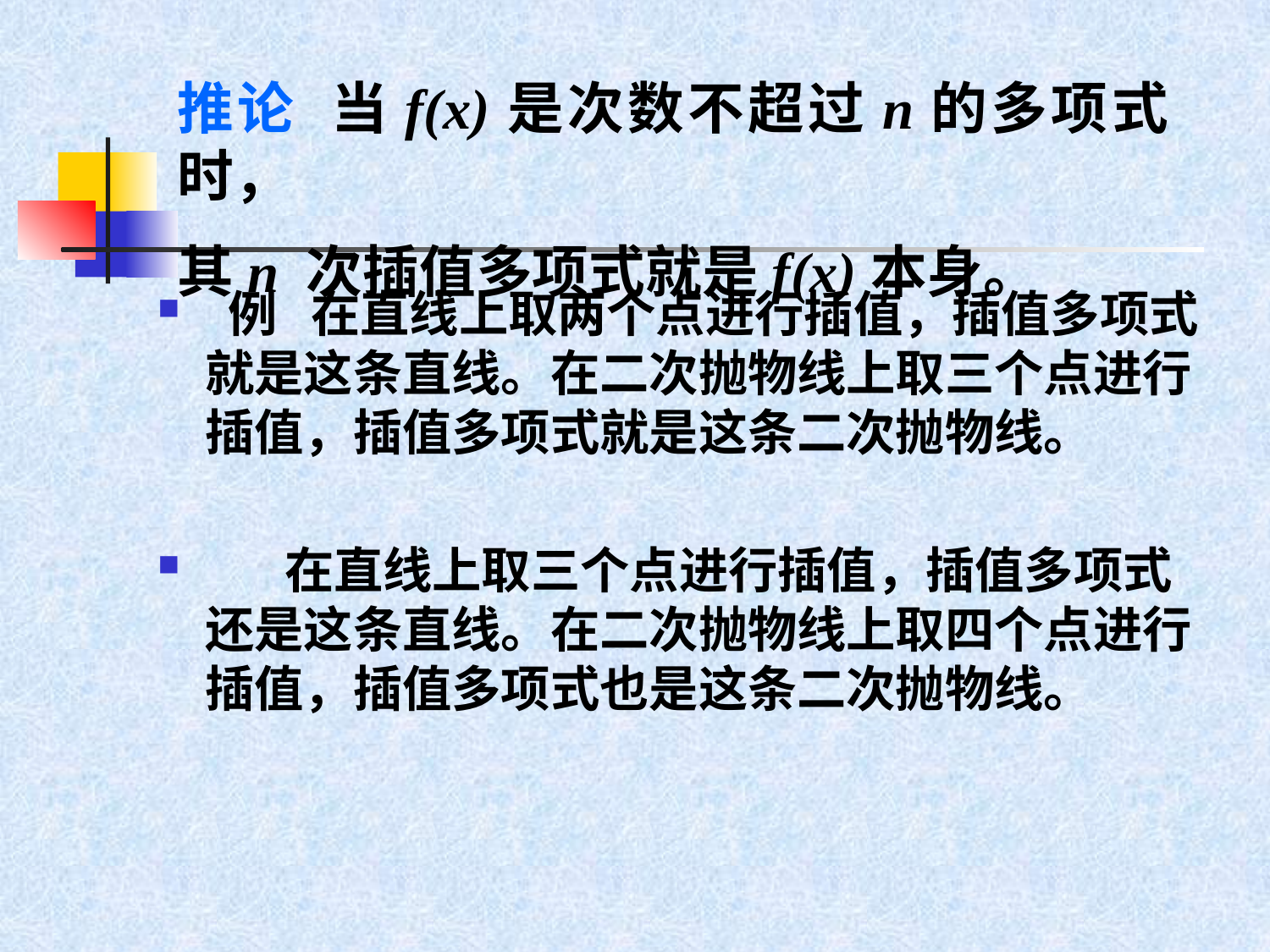

推论  当f(x)是次数不超过n的多项式时，
其n 次插值多项式就是f(x)本身。
 例   在直线上取两个点进行插值，插值多项式就是这条直线。在二次抛物线上取三个点进行插值，插值多项式就是这条二次抛物线。

      在直线上取三个点进行插值，插值多项式还是这条直线。在二次抛物线上取四个点进行插值，插值多项式也是这条二次抛物线。